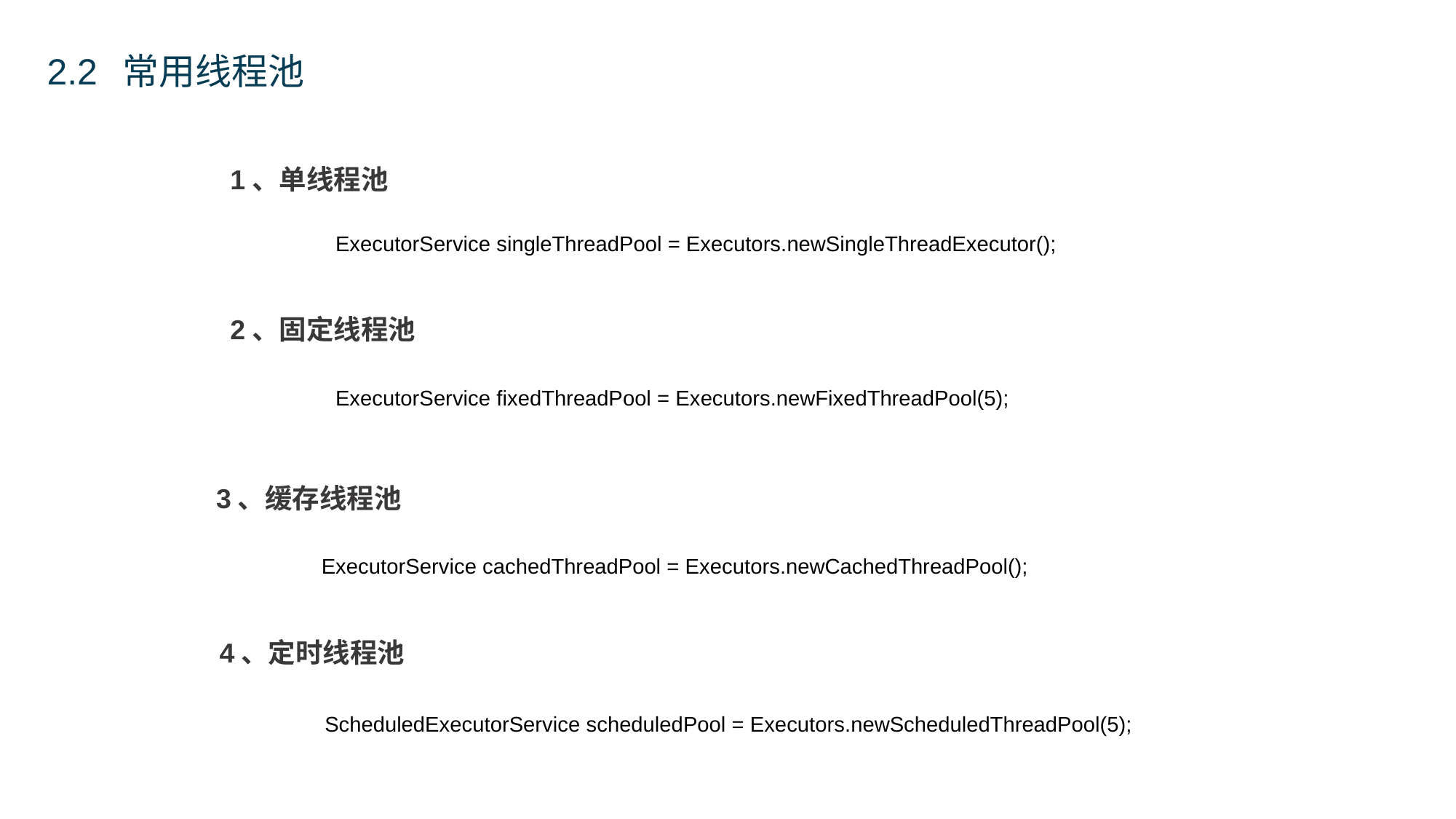

2.2 常用线程池
1、单线程池
ExecutorService singleThreadPool = Executors.newSingleThreadExecutor();
2、固定线程池
ExecutorService fixedThreadPool = Executors.newFixedThreadPool(5);
3、缓存线程池
ExecutorService cachedThreadPool = Executors.newCachedThreadPool();

4、定时线程池
ScheduledExecutorService scheduledPool = Executors.newScheduledThreadPool(5);